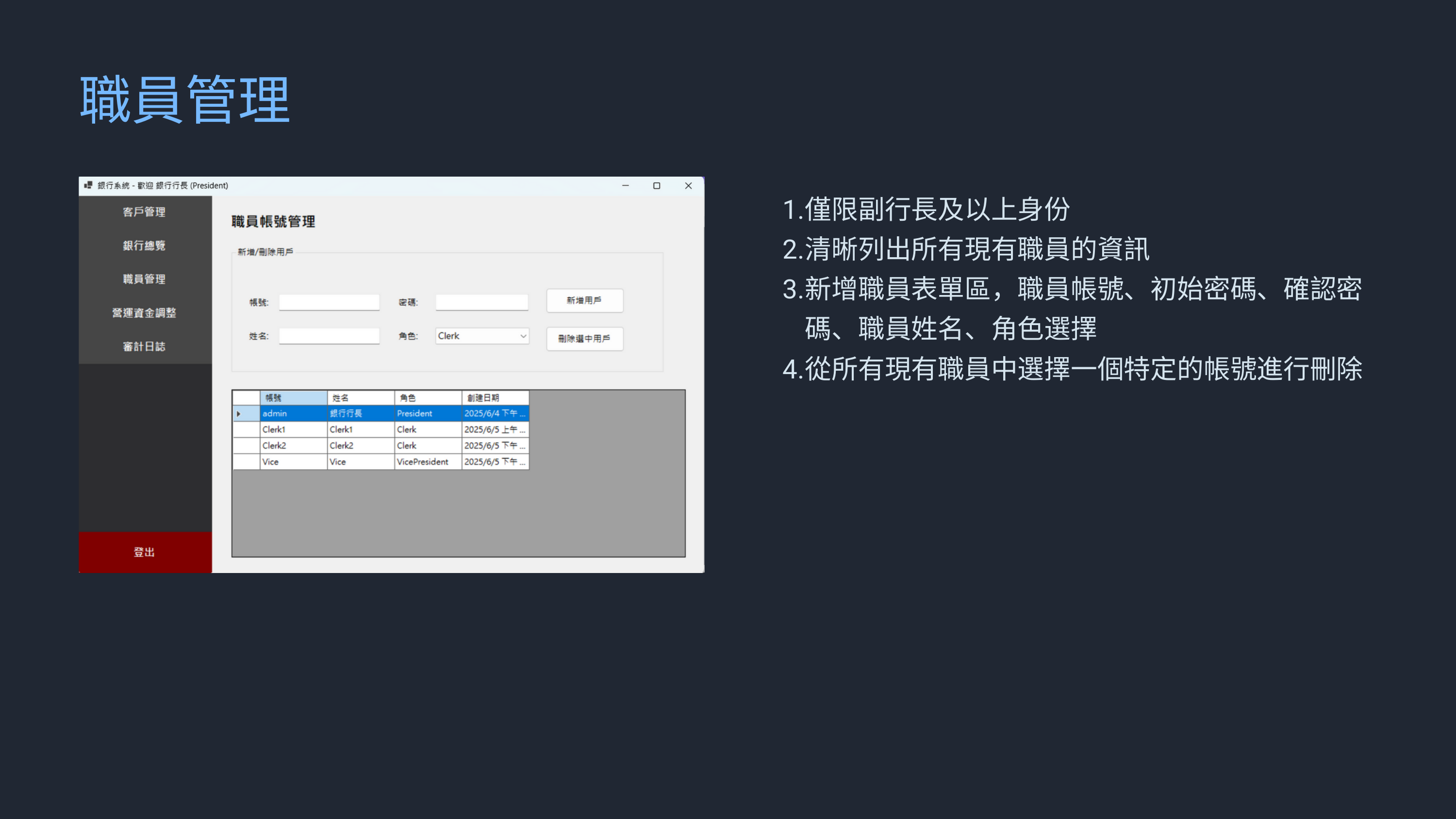

職員管理

僅限副行長及以上身份
清晰列出所有現有職員的資訊
新增職員表單區，職員帳號、初始密碼、確認密碼、職員姓名、角色選擇
從所有現有職員中選擇一個特定的帳號進行刪除